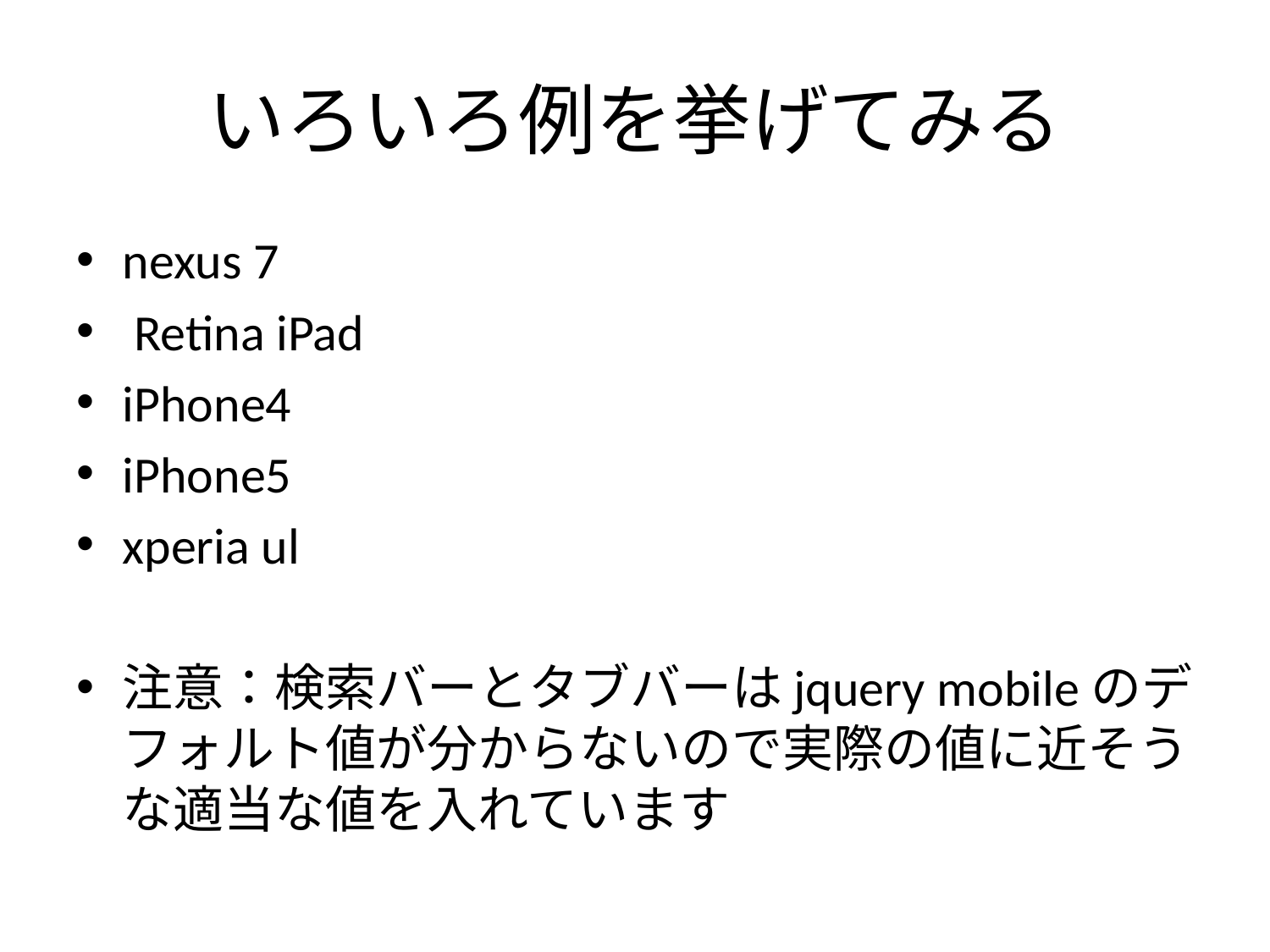

# いろいろ例を挙げてみる
nexus 7
 Retina iPad
iPhone4
iPhone5
xperia ul

注意：検索バーとタブバーはjquery mobileのデフォルト値が分からないので実際の値に近そうな適当な値を入れています